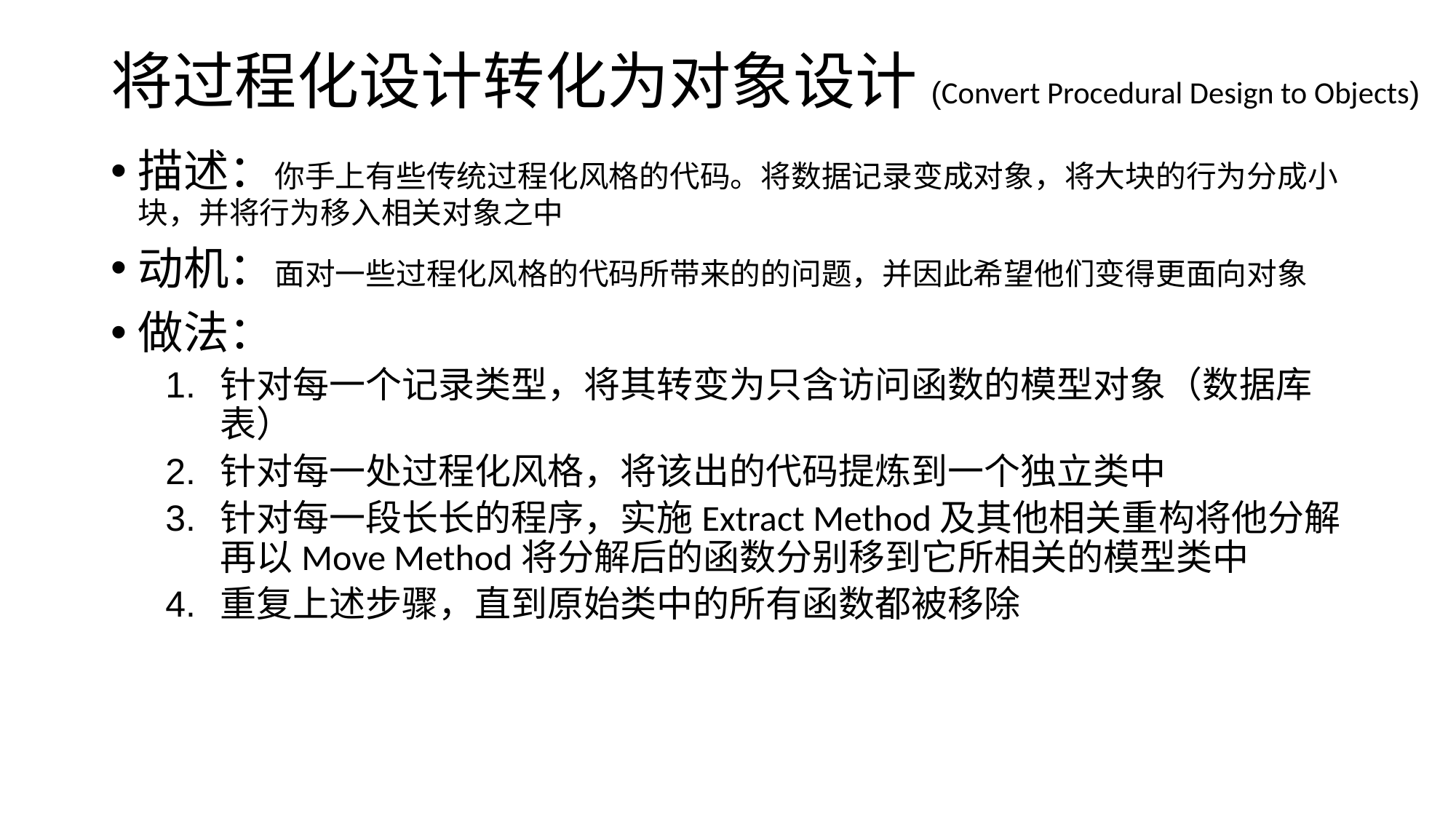

# 将过程化设计转化为对象设计(Convert Procedural Design to Objects)
描述：你手上有些传统过程化风格的代码。将数据记录变成对象，将大块的行为分成小块，并将行为移入相关对象之中
动机：面对一些过程化风格的代码所带来的的问题，并因此希望他们变得更面向对象
做法：
针对每一个记录类型，将其转变为只含访问函数的模型对象（数据库表）
针对每一处过程化风格，将该出的代码提炼到一个独立类中
针对每一段长长的程序，实施Extract Method及其他相关重构将他分解再以Move Method将分解后的函数分别移到它所相关的模型类中
重复上述步骤，直到原始类中的所有函数都被移除